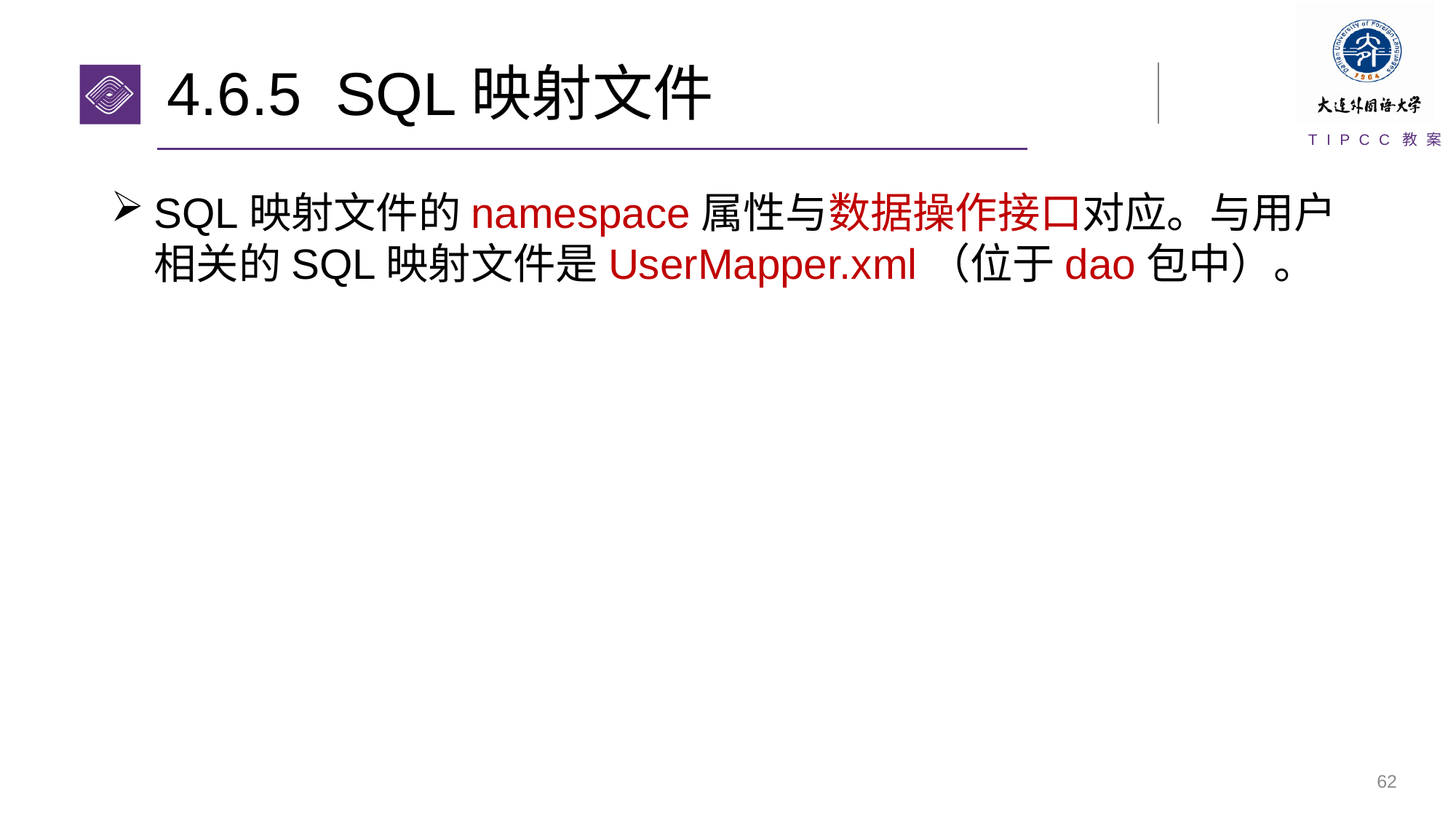

# 4.6.5  SQL映射文件
SQL映射文件的namespace属性与数据操作接口对应。与用户相关的SQL映射文件是UserMapper.xml（位于dao包中）。
62